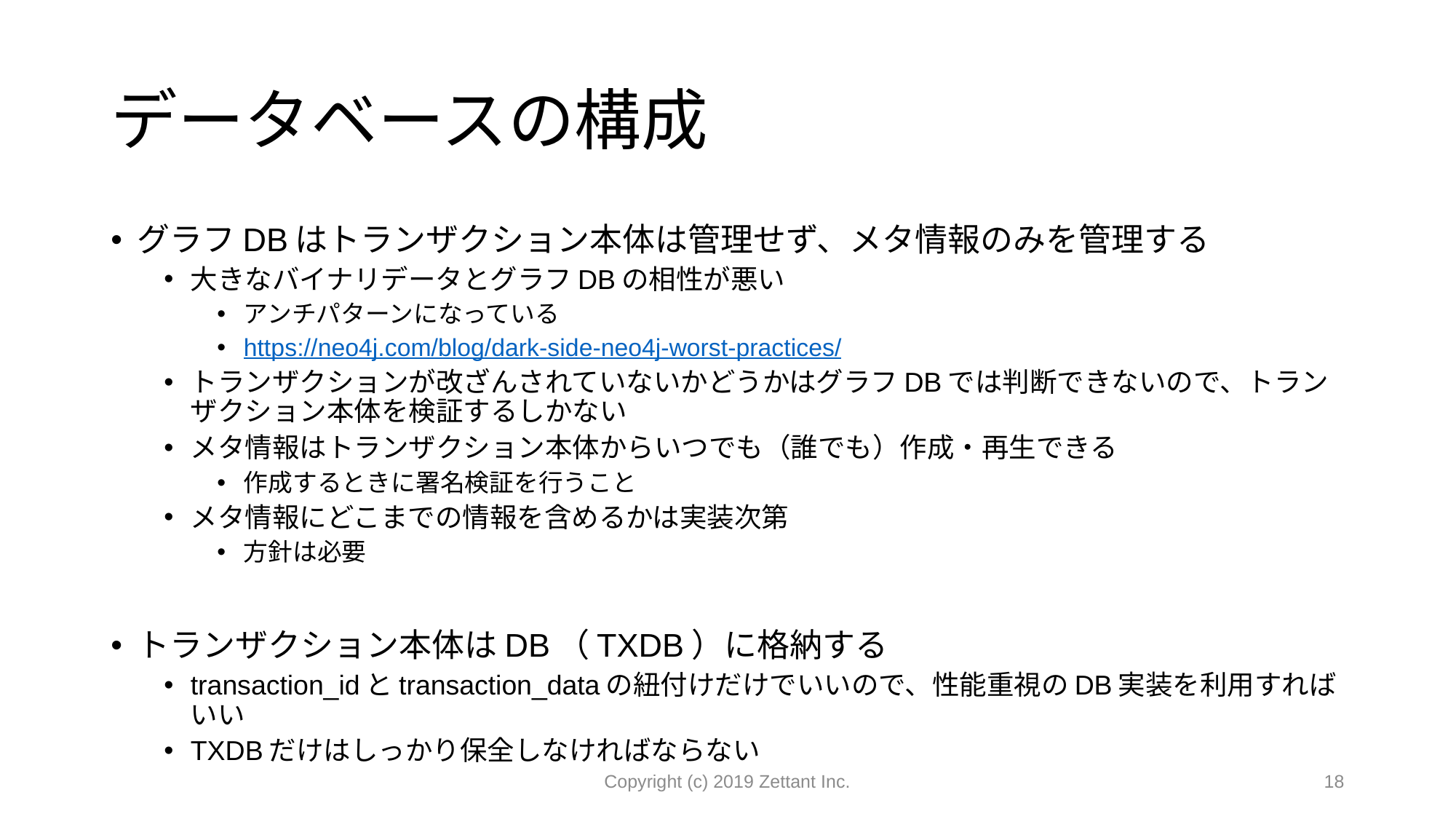

# データベースの構成
グラフDBはトランザクション本体は管理せず、メタ情報のみを管理する
大きなバイナリデータとグラフDBの相性が悪い
アンチパターンになっている
https://neo4j.com/blog/dark-side-neo4j-worst-practices/
トランザクションが改ざんされていないかどうかはグラフDBでは判断できないので、トランザクション本体を検証するしかない
メタ情報はトランザクション本体からいつでも（誰でも）作成・再生できる
作成するときに署名検証を行うこと
メタ情報にどこまでの情報を含めるかは実装次第
方針は必要

トランザクション本体はDB（TXDB）に格納する
transaction_idとtransaction_dataの紐付けだけでいいので、性能重視のDB実装を利用すればいい
TXDBだけはしっかり保全しなければならない

Copyright (c) 2019 Zettant Inc.
18